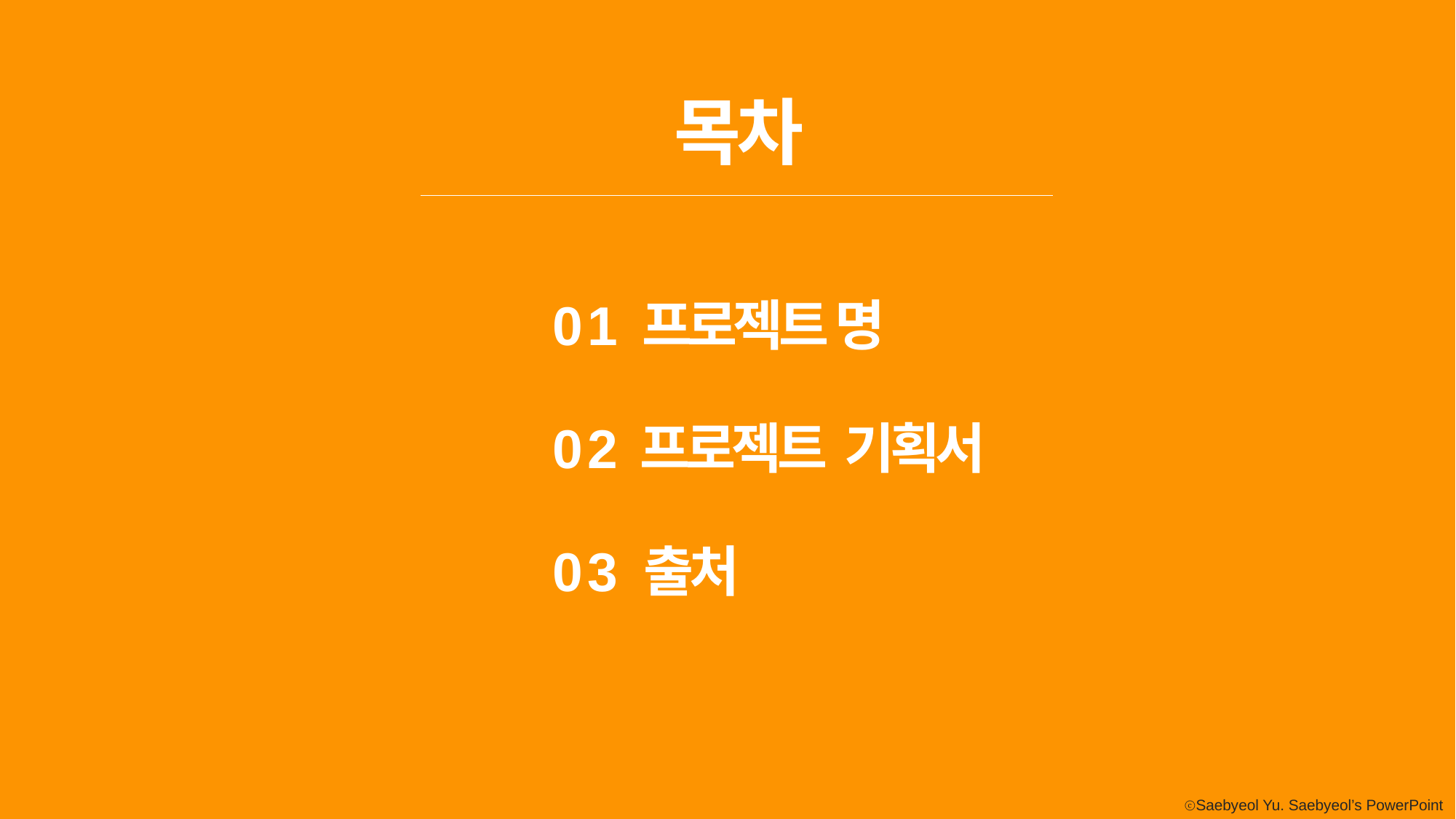

목차
01
프로젝트 명
02
프로젝트  기획서
03
출처